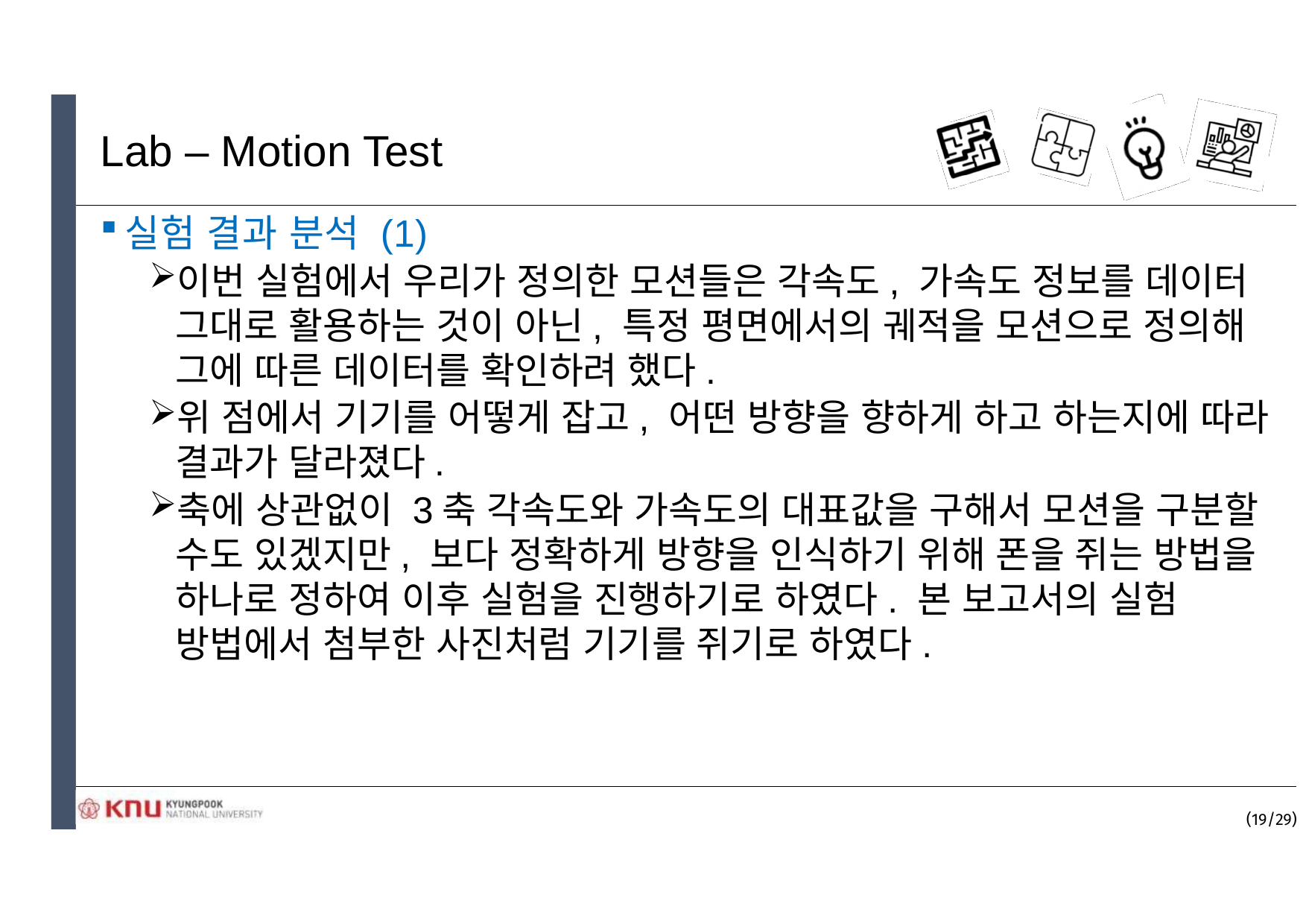

# Lab – Motion Test
실험 결과 분석 (1)
이번 실험에서 우리가 정의한 모션들은 각속도, 가속도 정보를 데이터 그대로 활용하는 것이 아닌, 특정 평면에서의 궤적을 모션으로 정의해 그에 따른 데이터를 확인하려 했다.
위 점에서 기기를 어떻게 잡고, 어떤 방향을 향하게 하고 하는지에 따라 결과가 달라졌다.
축에 상관없이 3축 각속도와 가속도의 대표값을 구해서 모션을 구분할 수도 있겠지만, 보다 정확하게 방향을 인식하기 위해 폰을 쥐는 방법을 하나로 정하여 이후 실험을 진행하기로 하였다. 본 보고서의 실험 방법에서 첨부한 사진처럼 기기를 쥐기로 하였다.

(19/29)